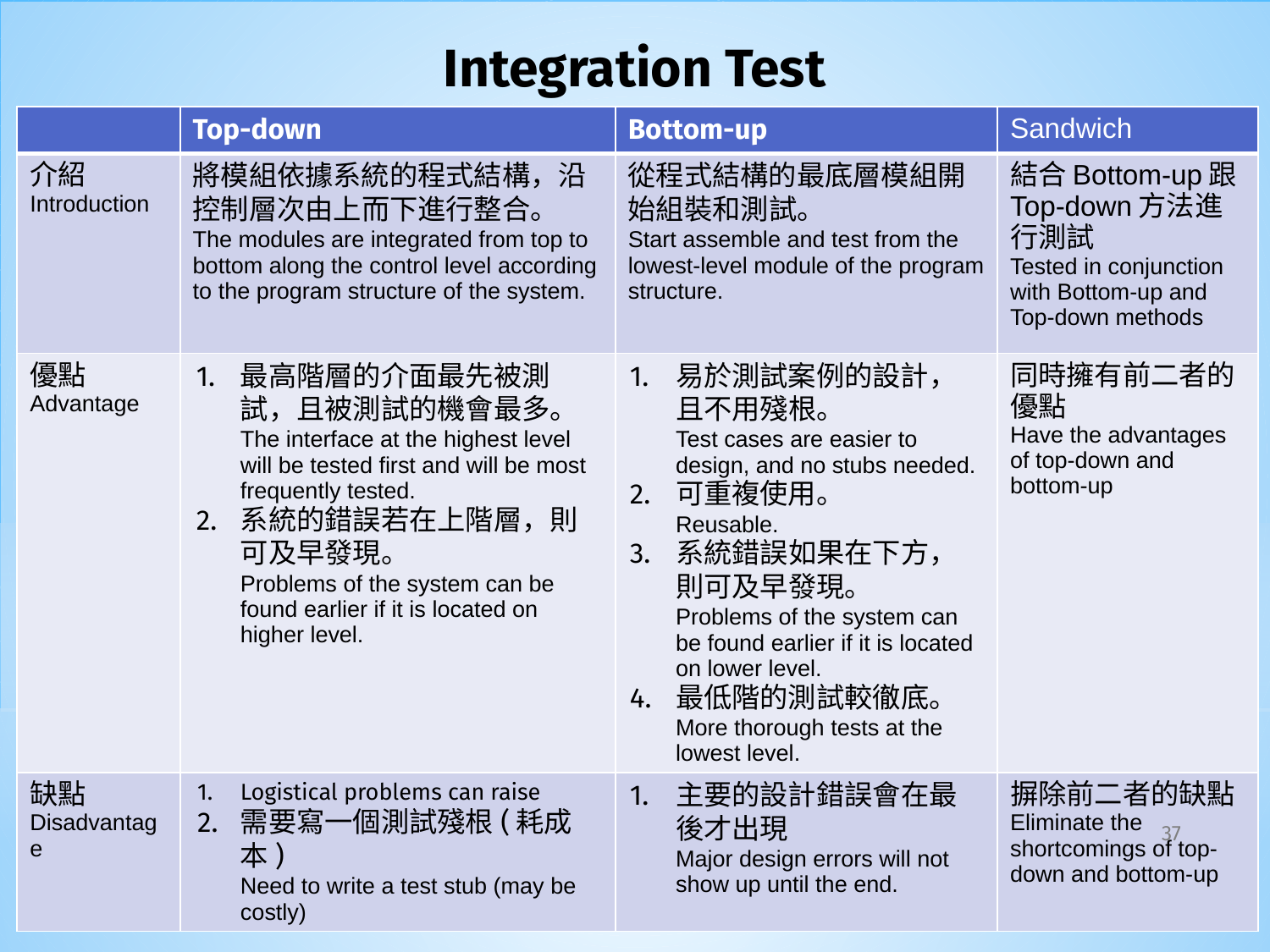

# Integration Test
|  | Top-down | Bottom-up | Sandwich |
| --- | --- | --- | --- |
| 介紹 Introduction | 將模組依據系統的程式結構，沿控制層次由上而下進行整合。 The modules are integrated from top to bottom along the control level according to the program structure of the system. | 從程式結構的最底層模組開始組裝和測試。 Start assemble and test from the lowest-level module of the program structure. | 結合Bottom-up跟Top-down方法進行測試 Tested in conjunction with Bottom-up and Top-down methods |
| 優點 Advantage | 最高階層的介面最先被測試，且被測試的機會最多。 The interface at the highest level will be tested first and will be most frequently tested. 系統的錯誤若在上階層，則可及早發現。 Problems of the system can be found earlier if it is located on higher level. | 易於測試案例的設計，且不用殘根。 Test cases are easier to design, and no stubs needed. 可重複使用。 Reusable. 系統錯誤如果在下方，則可及早發現。 Problems of the system can be found earlier if it is located on lower level. 最低階的測試較徹底。 More thorough tests at the lowest level. | 同時擁有前二者的優點 Have the advantages of top-down and bottom-up |
| 缺點 Disadvantage | Logistical problems can raise 需要寫一個測試殘根(耗成本) Need to write a test stub (may be costly) | 主要的設計錯誤會在最後才出現 Major design errors will not show up until the end. | 摒除前二者的缺點 Eliminate the shortcomings of top-down and bottom-up |
37